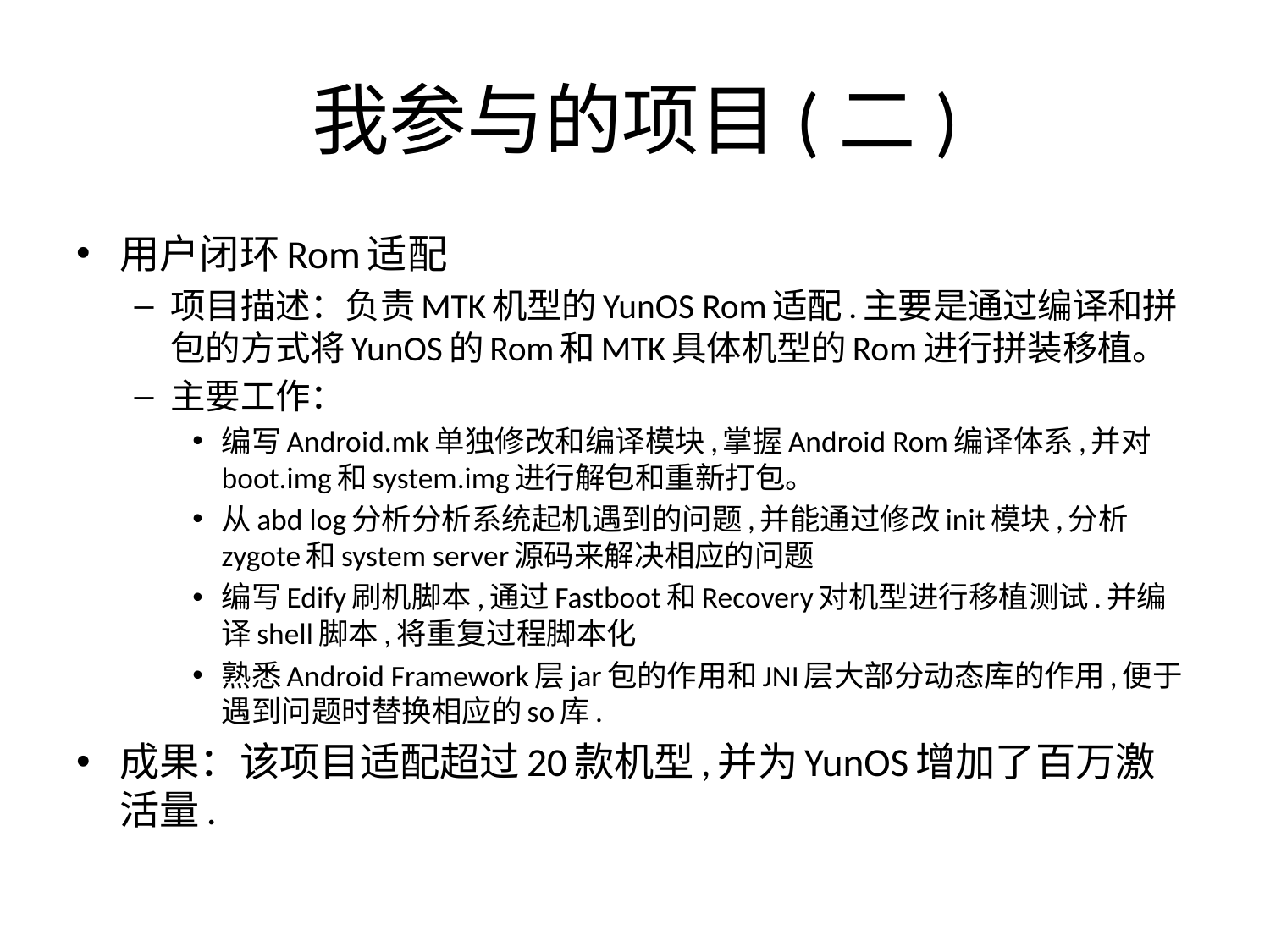

# 我参与的项目(二)
用户闭环Rom适配
项目描述：负责MTK机型的YunOS Rom适配.主要是通过编译和拼包的方式将YunOS的Rom和MTK具体机型的Rom进行拼装移植。
主要工作：
编写Android.mk单独修改和编译模块,掌握Android Rom编译体系,并对boot.img和system.img进行解包和重新打包。
从abd log分析分析系统起机遇到的问题,并能通过修改init模块,分析zygote和system server源码来解决相应的问题
编写Edify刷机脚本,通过Fastboot和Recovery对机型进行移植测试.并编译shell脚本,将重复过程脚本化
熟悉Android Framework层jar包的作用和JNI层大部分动态库的作用,便于遇到问题时替换相应的so库.
成果：该项目适配超过20款机型,并为YunOS增加了百万激活量.